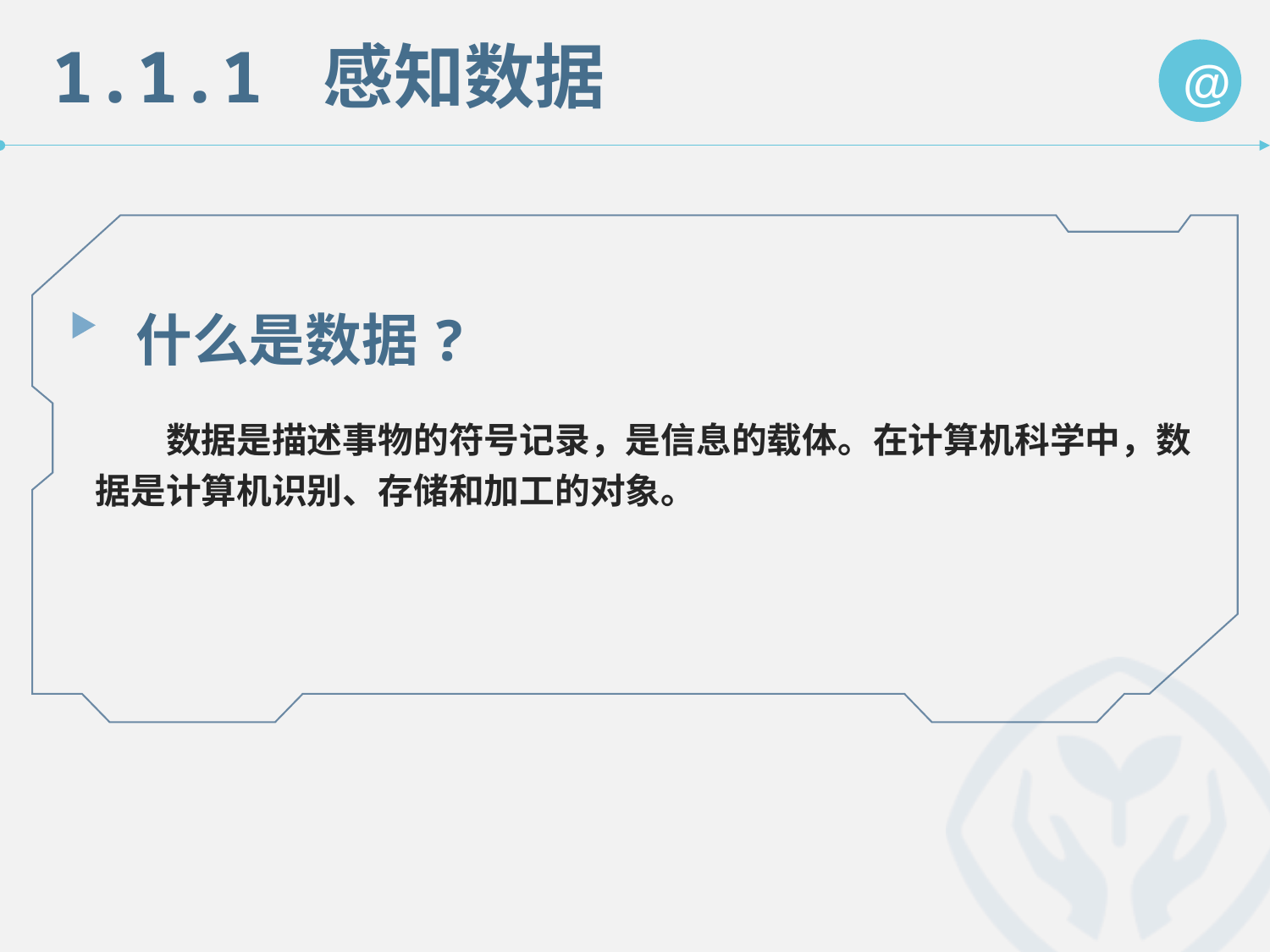

什么是数据?

　　数据是描述事物的符号记录，是信息的载体。在计算机科学中，数据是计算机识别、存储和加工的对象。